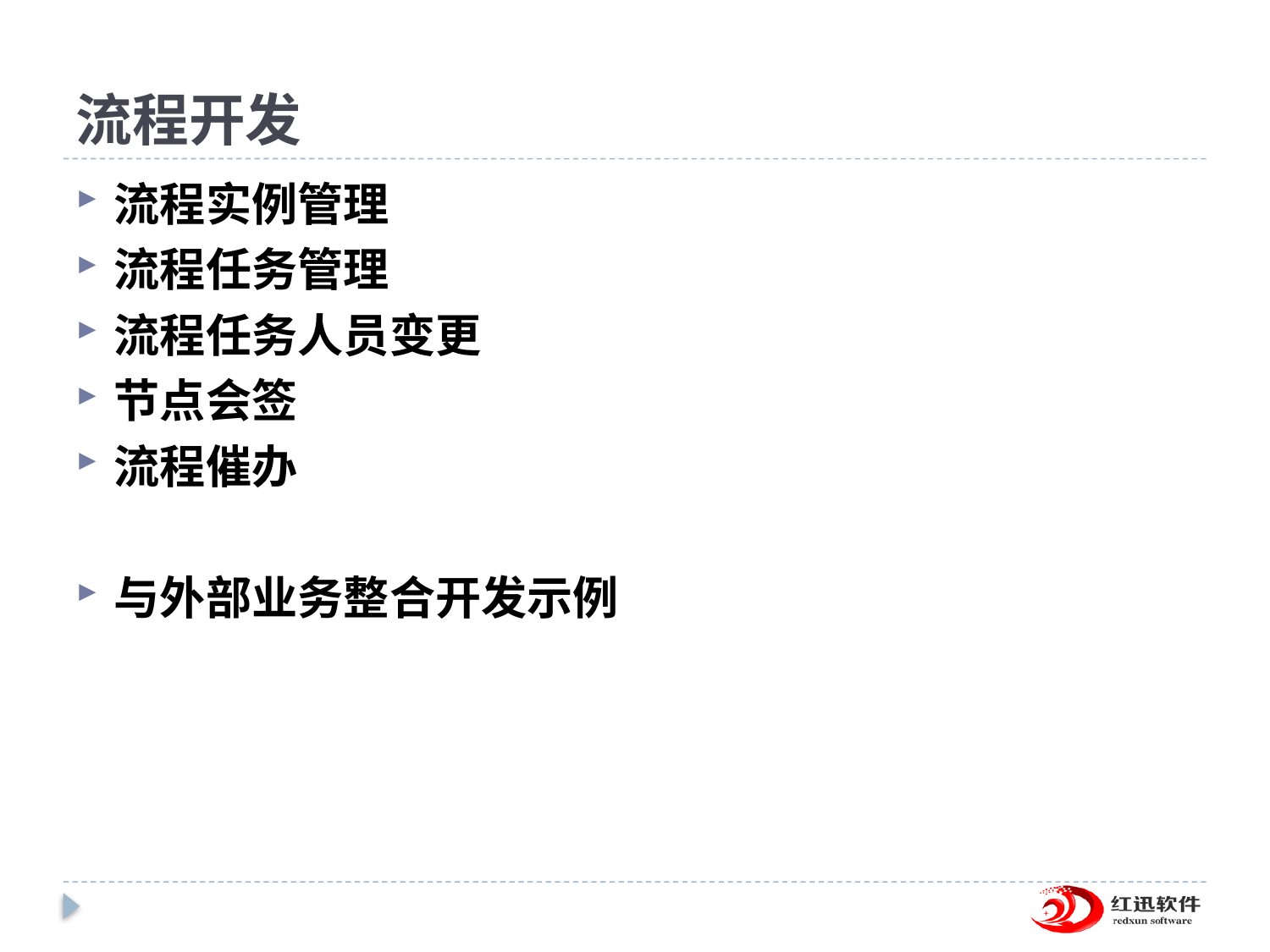

# 流程开发
流程实例管理
流程任务管理
流程任务人员变更
节点会签
流程催办

与外部业务整合开发示例